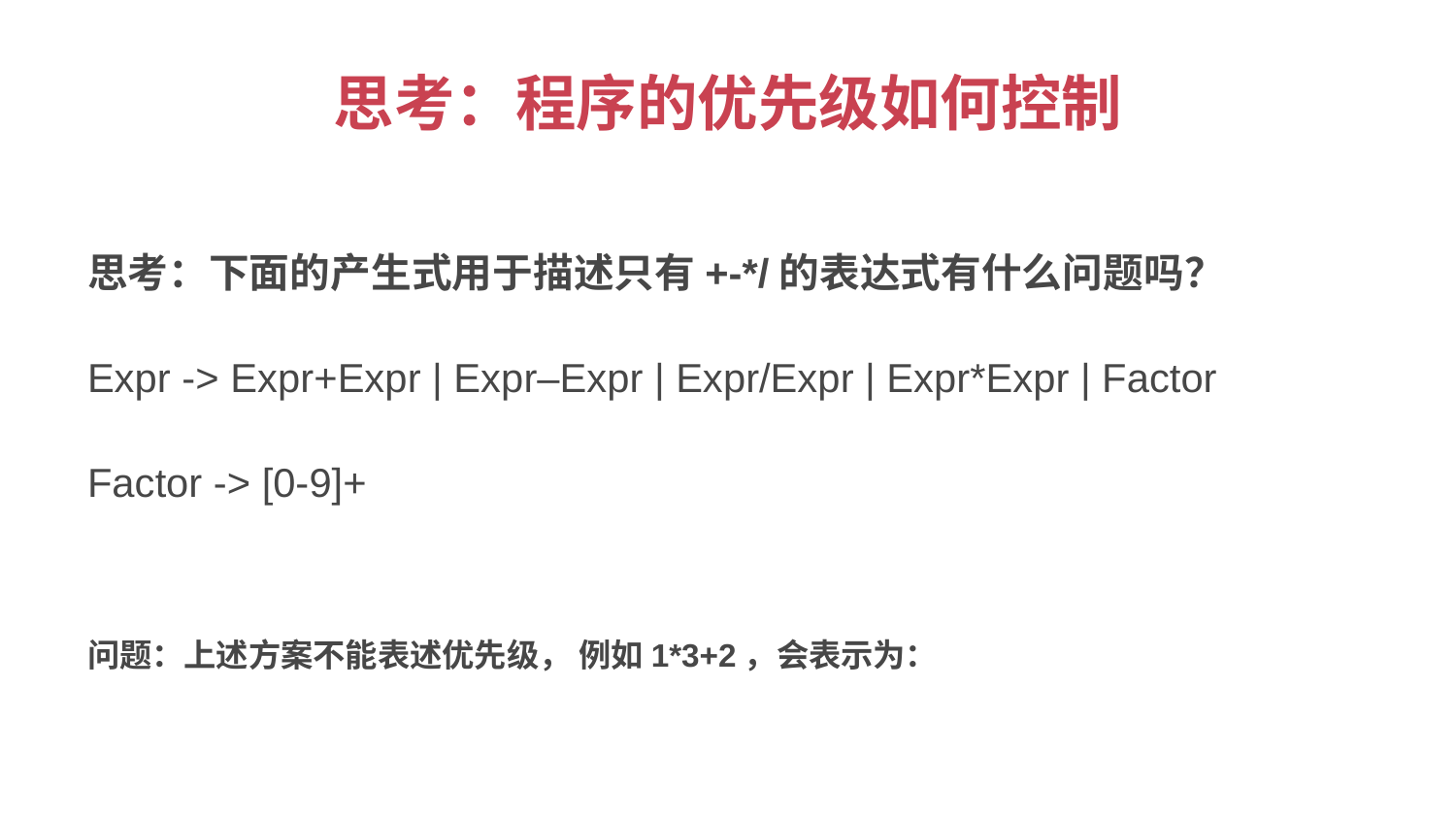

# 思考：程序的优先级如何控制
思考：下面的产生式用于描述只有+-*/的表达式有什么问题吗？
Expr -> Expr+Expr | Expr–Expr | Expr/Expr | Expr*Expr | Factor
Factor -> [0-9]+

问题：上述方案不能表述优先级， 例如1*3+2，会表示为：